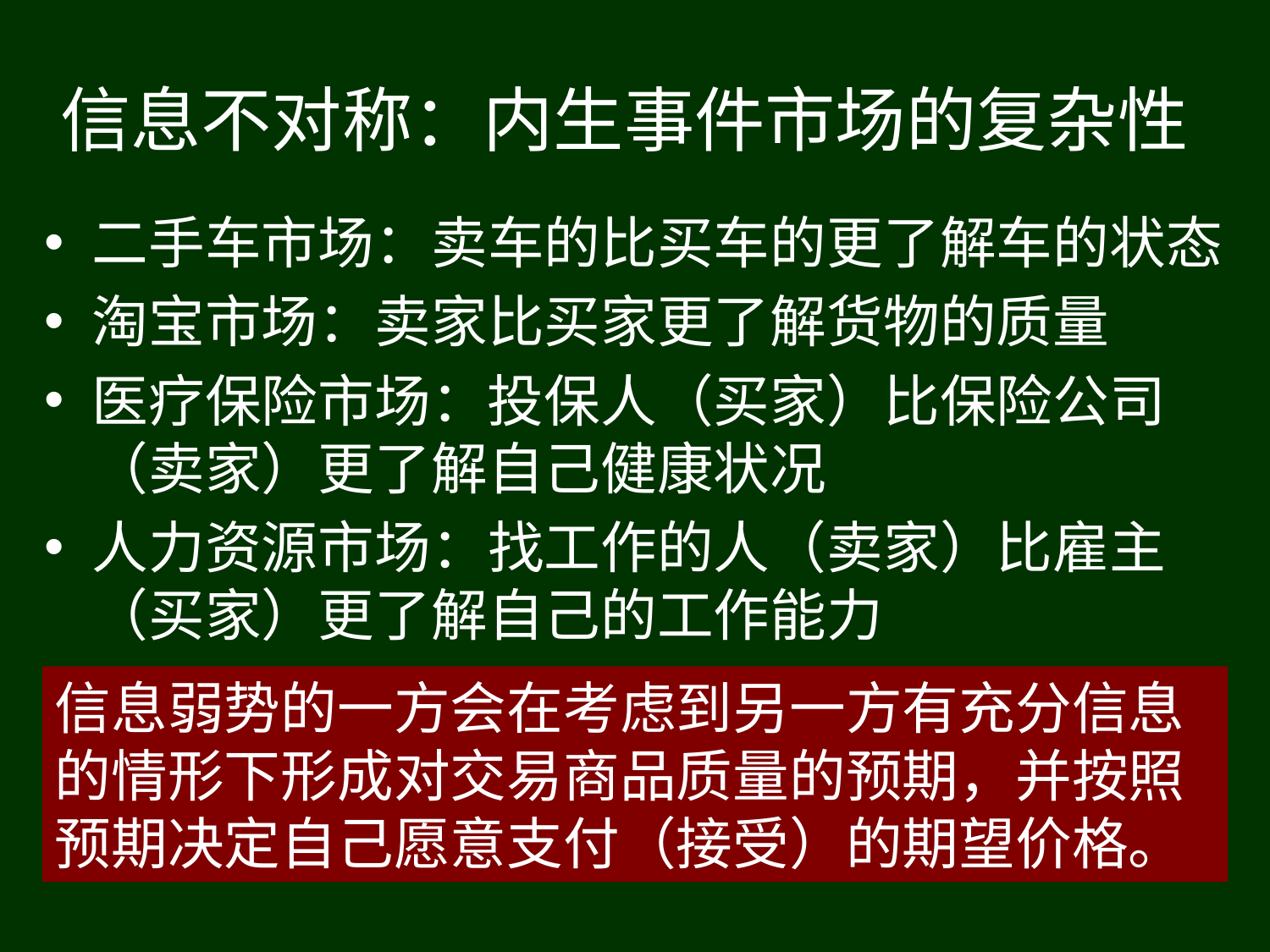

# 信息不对称：内生事件市场的复杂性
二手车市场：卖车的比买车的更了解车的状态
淘宝市场：卖家比买家更了解货物的质量
医疗保险市场：投保人（买家）比保险公司（卖家）更了解自己健康状况
人力资源市场：找工作的人（卖家）比雇主（买家）更了解自己的工作能力
信息弱势的一方会在考虑到另一方有充分信息的情形下形成对交易商品质量的预期，并按照预期决定自己愿意支付（接受）的期望价格。